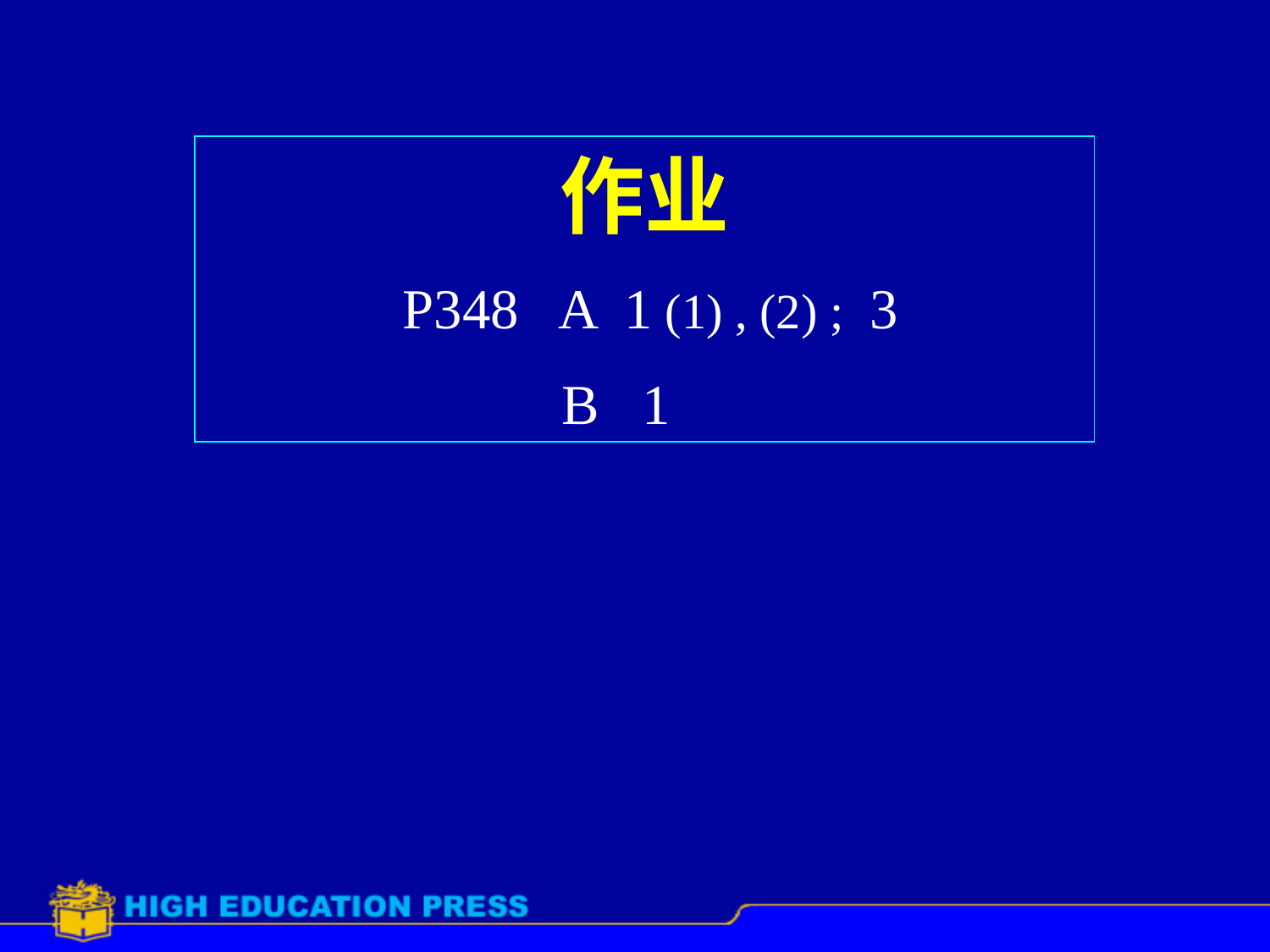

作业
 P348   A  1 (1) , (2) ;  3
                         B   1